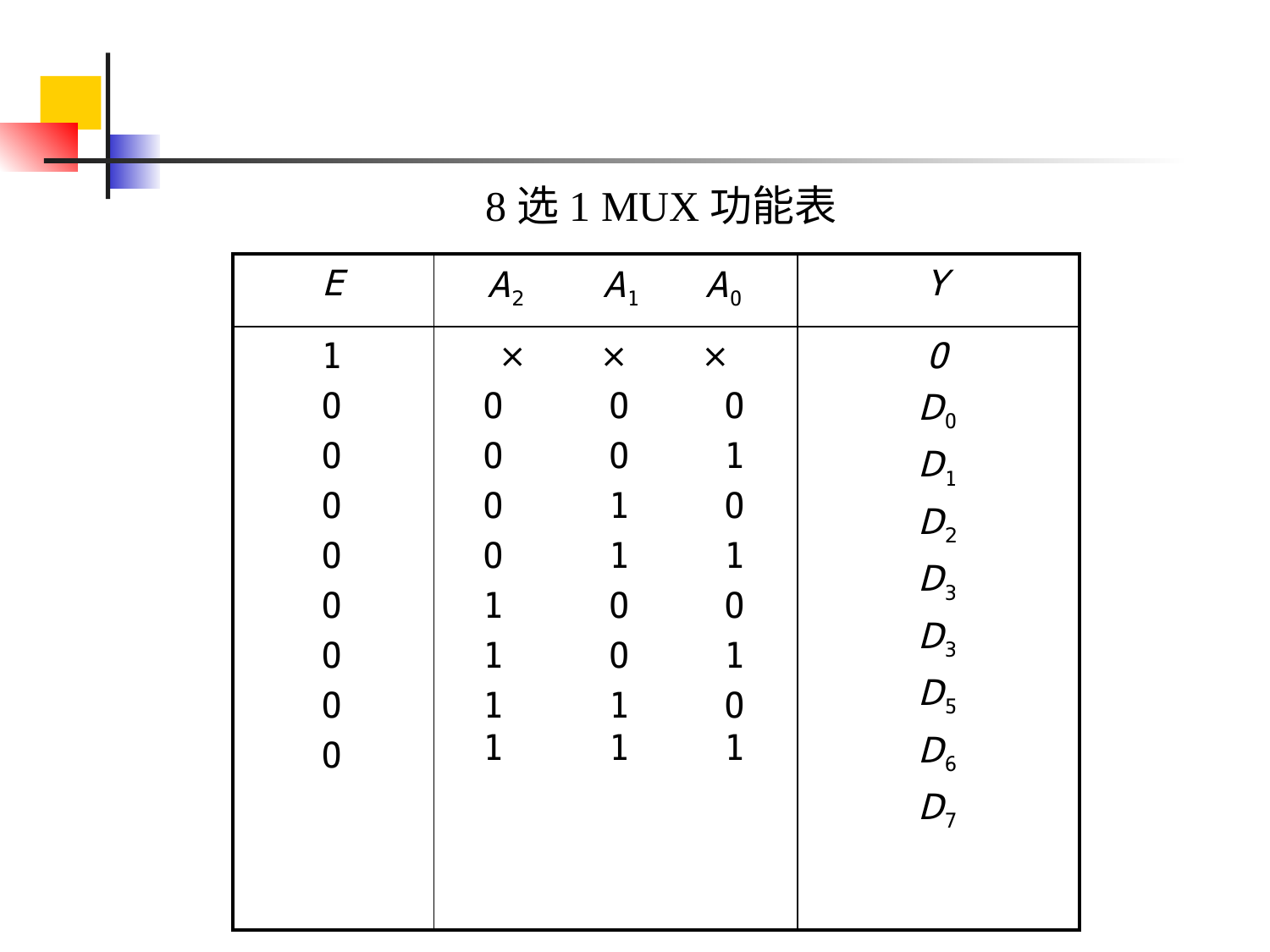

8选1 MUX功能表
| E | A2 A1 A0 | Y |
| --- | --- | --- |
| 1 0 0 0 0 0 0 0 0 | × × × 0 0 0 0 0 1 0 1 0 0 1 1 1 0 0 1 0 1 1 1 0 1 1 1 | 0 D0 D1 D2 D3 D3 D5 D6 D7 |